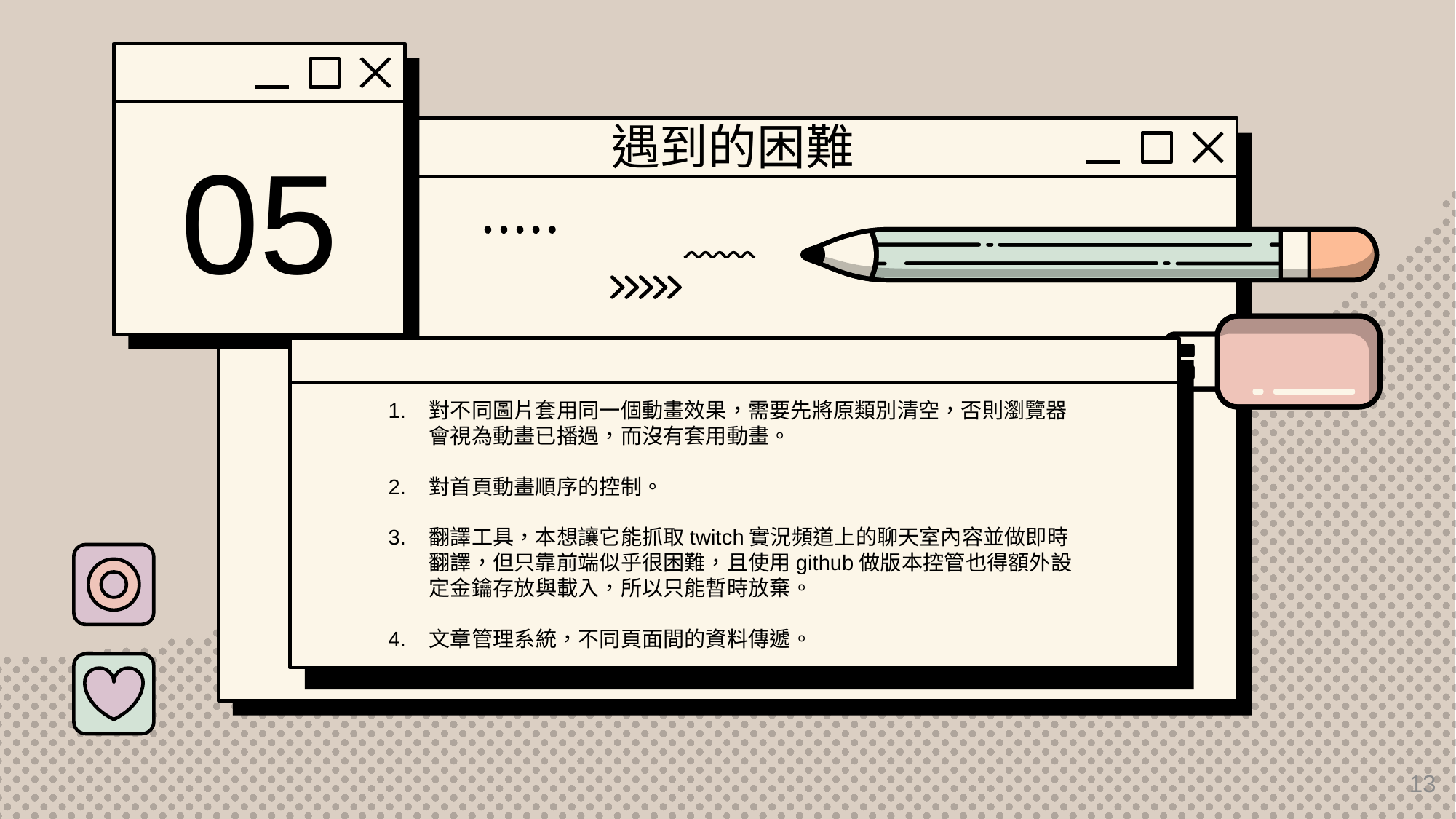

# 遇到的困難
05

對不同圖片套用同一個動畫效果，需要先將原類別清空，否則瀏覽器會視為動畫已播過，而沒有套用動畫。

對首頁動畫順序的控制。

翻譯工具，本想讓它能抓取twitch實況頻道上的聊天室內容並做即時翻譯，但只靠前端似乎很困難，且使用github做版本控管也得額外設定金鑰存放與載入，所以只能暫時放棄。

文章管理系統，不同頁面間的資料傳遞。

13